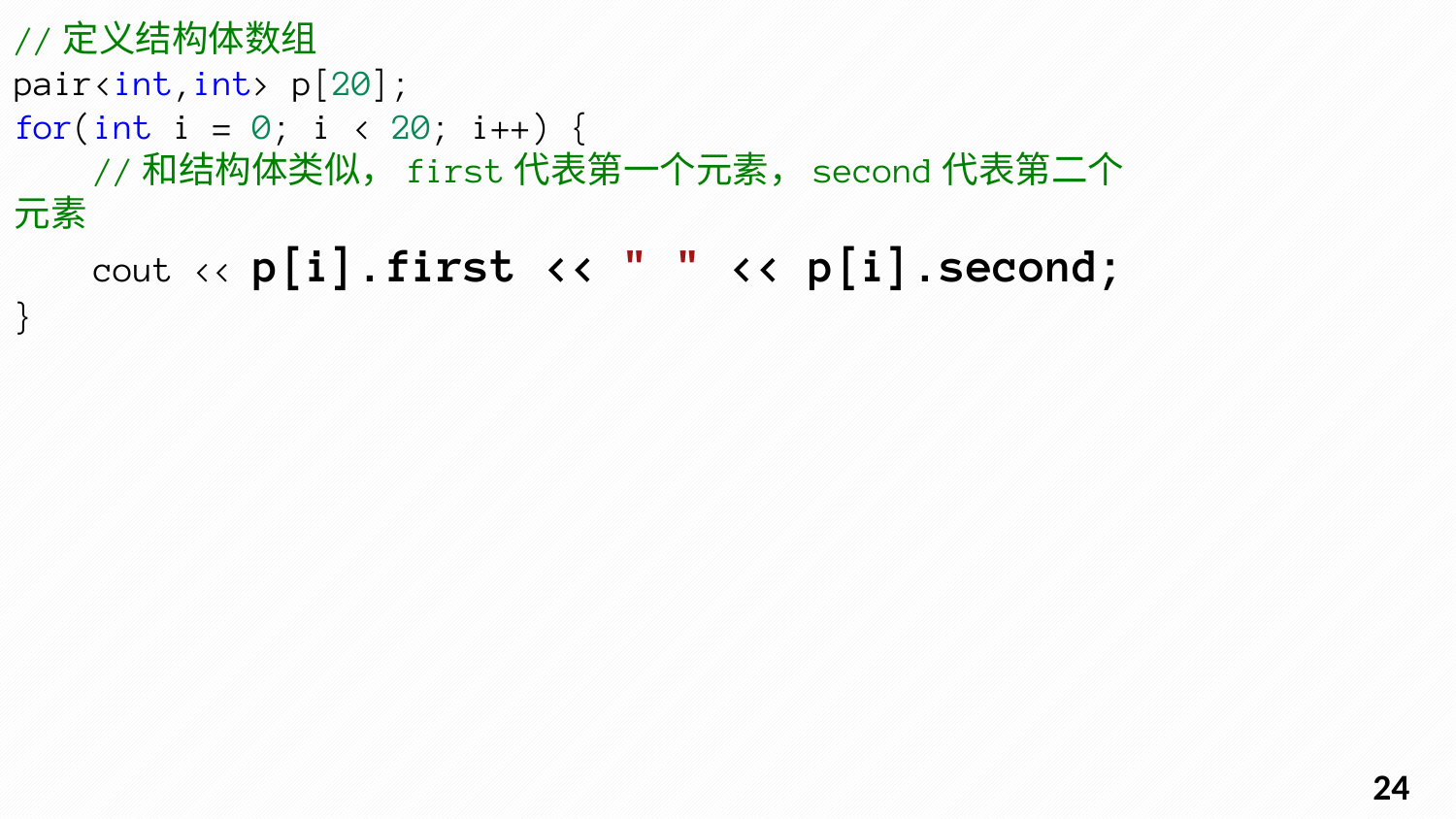

//定义结构体数组
pair<int,int> p[20];
for(int i = 0; i < 20; i++) {
    //和结构体类似，first代表第一个元素，second代表第二个元素
    cout << p[i].first << " " << p[i].second;
}
24